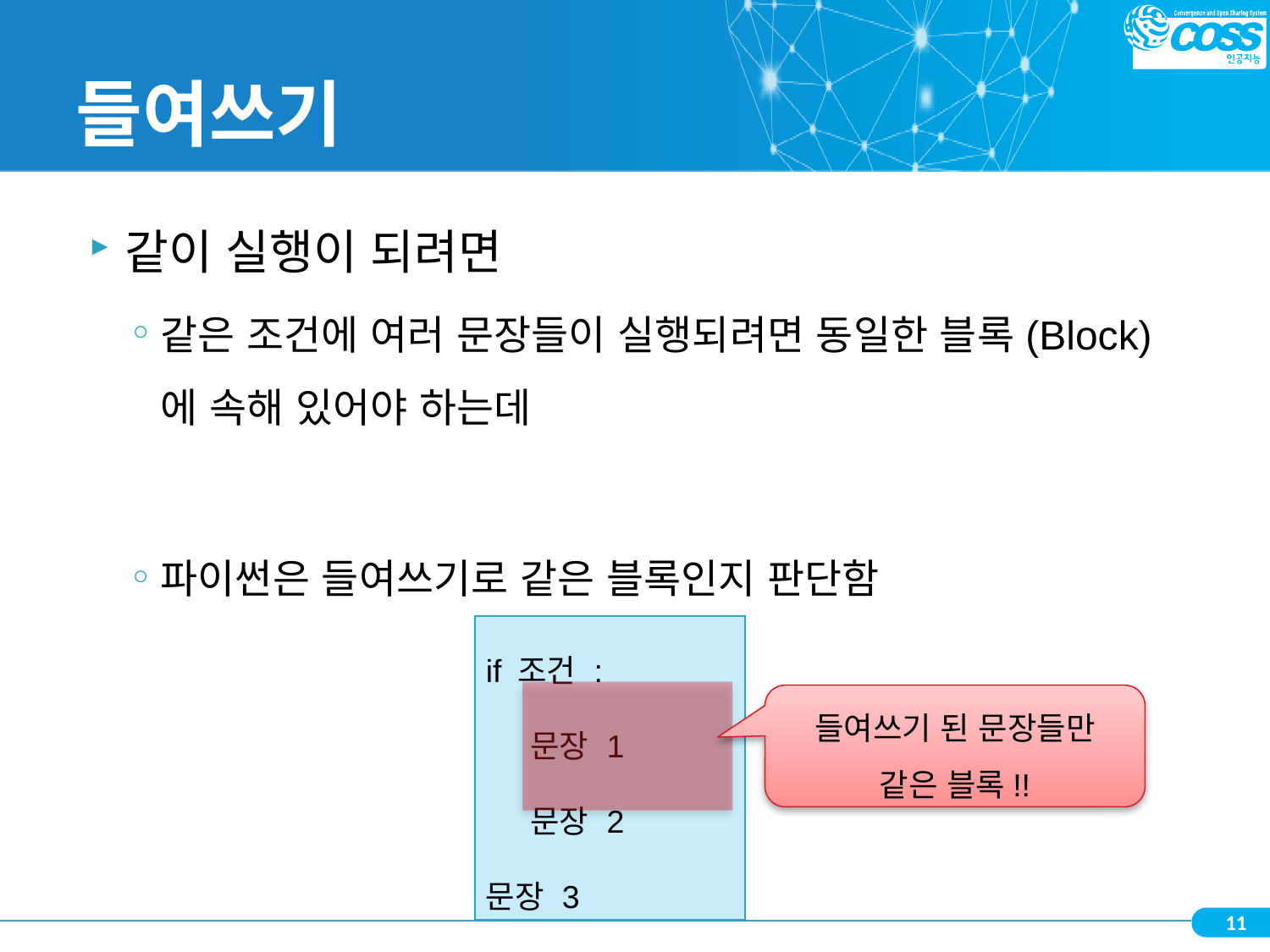

# 들여쓰기
같이 실행이 되려면
같은 조건에 여러 문장들이 실행되려면 동일한 블록(Block)에 속해 있어야 하는데

파이썬은 들여쓰기로 같은 블록인지 판단함
| if 조건 : 문장 1 문장 2 문장 3 |
| --- |

들여쓰기 된 문장들만
같은 블록!!